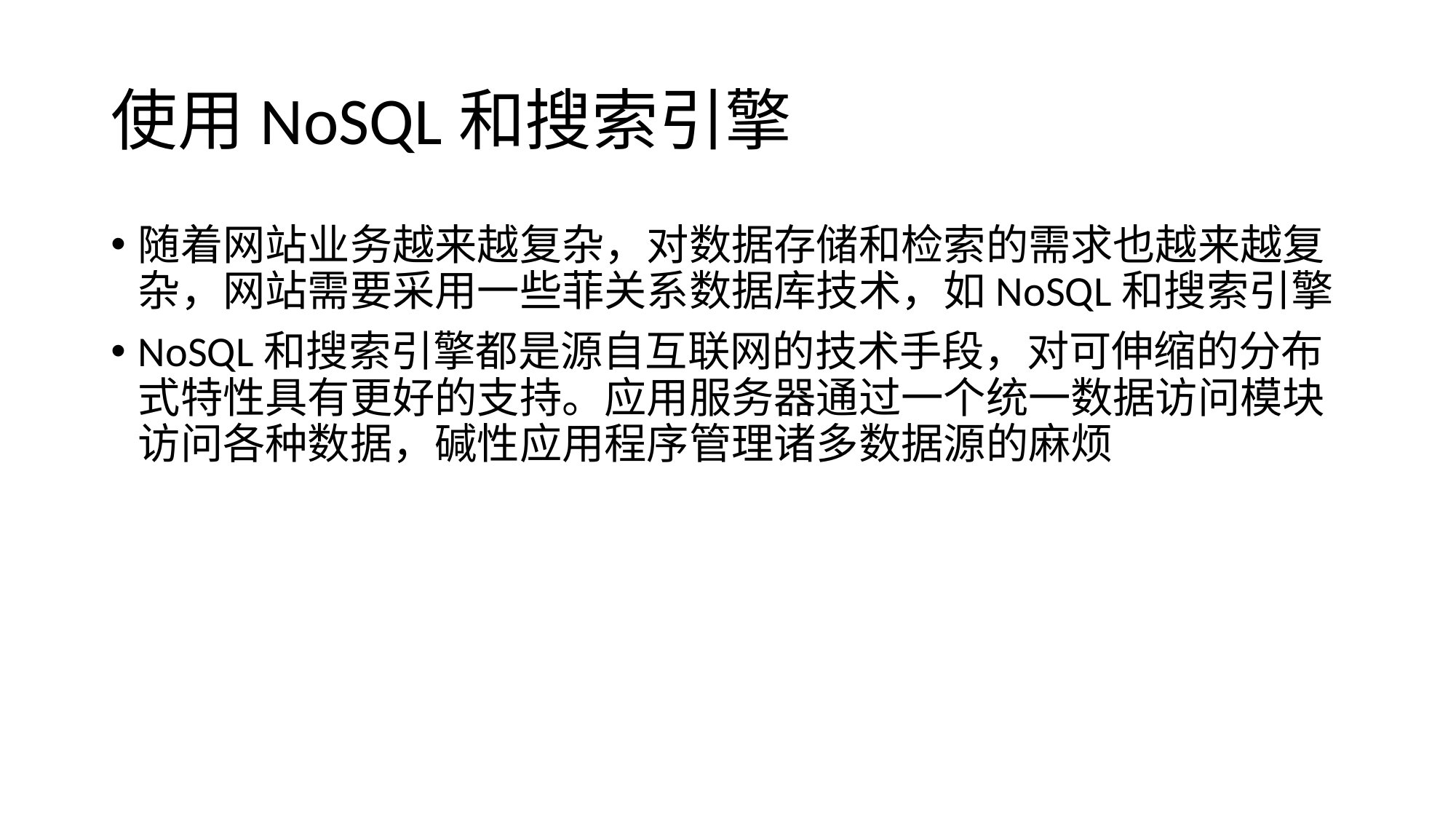

# 使用NoSQL和搜索引擎
随着网站业务越来越复杂，对数据存储和检索的需求也越来越复杂，网站需要采用一些菲关系数据库技术，如NoSQL和搜索引擎
NoSQL和搜索引擎都是源自互联网的技术手段，对可伸缩的分布式特性具有更好的支持。应用服务器通过一个统一数据访问模块访问各种数据，碱性应用程序管理诸多数据源的麻烦